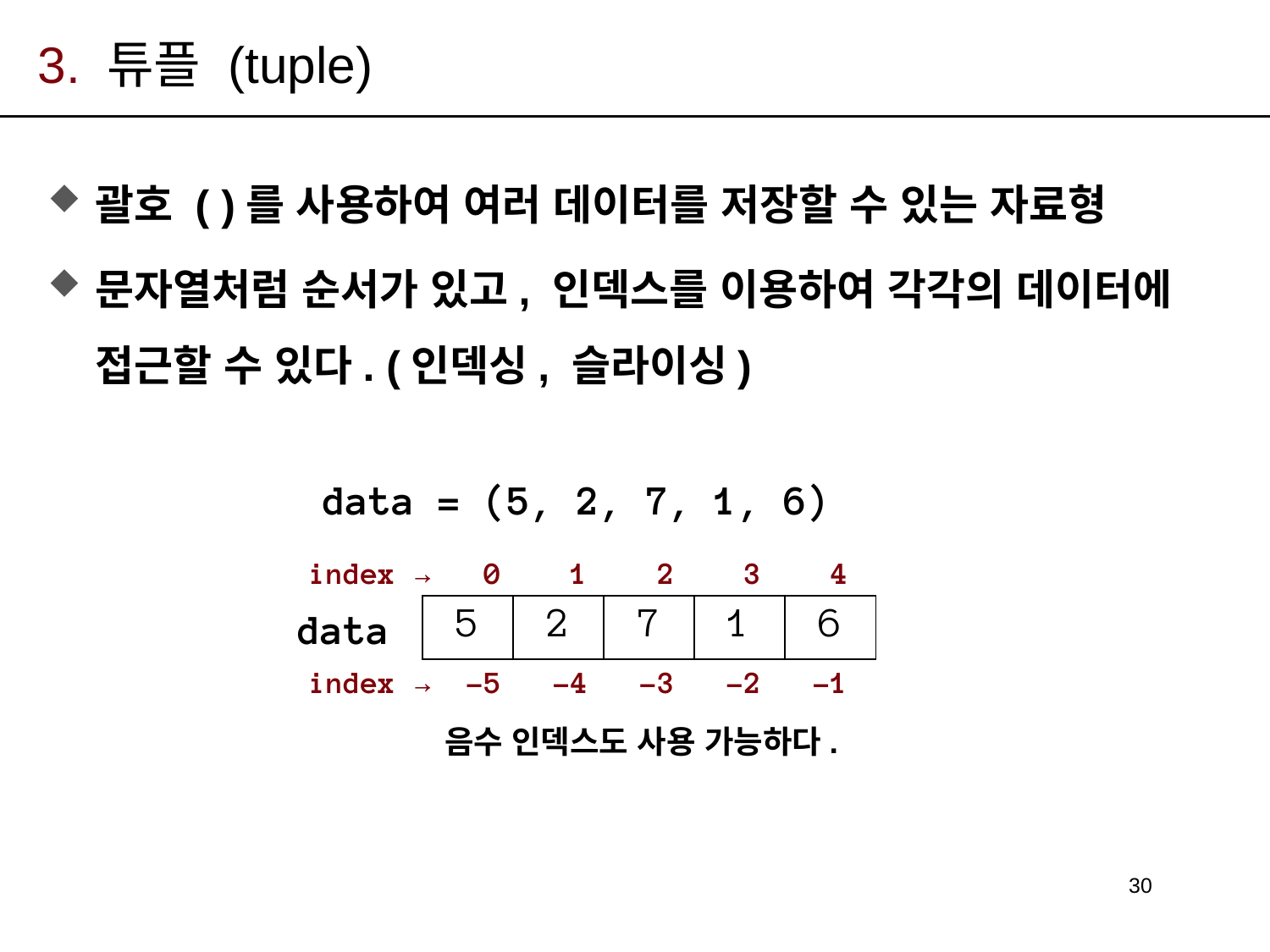

# 3. 튜플 (tuple)
괄호 ( )를 사용하여 여러 데이터를 저장할 수 있는 자료형
문자열처럼 순서가 있고, 인덱스를 이용하여 각각의 데이터에 접근할 수 있다. (인덱싱, 슬라이싱)

data = (5, 2, 7, 1, 6)
index →   0    1    2    3    4
data
| 5 | 2 | 7 | 1 | 6 |
| --- | --- | --- | --- | --- |
index →  -5   -4   -3   -2   -1
음수 인덱스도 사용 가능하다.
30